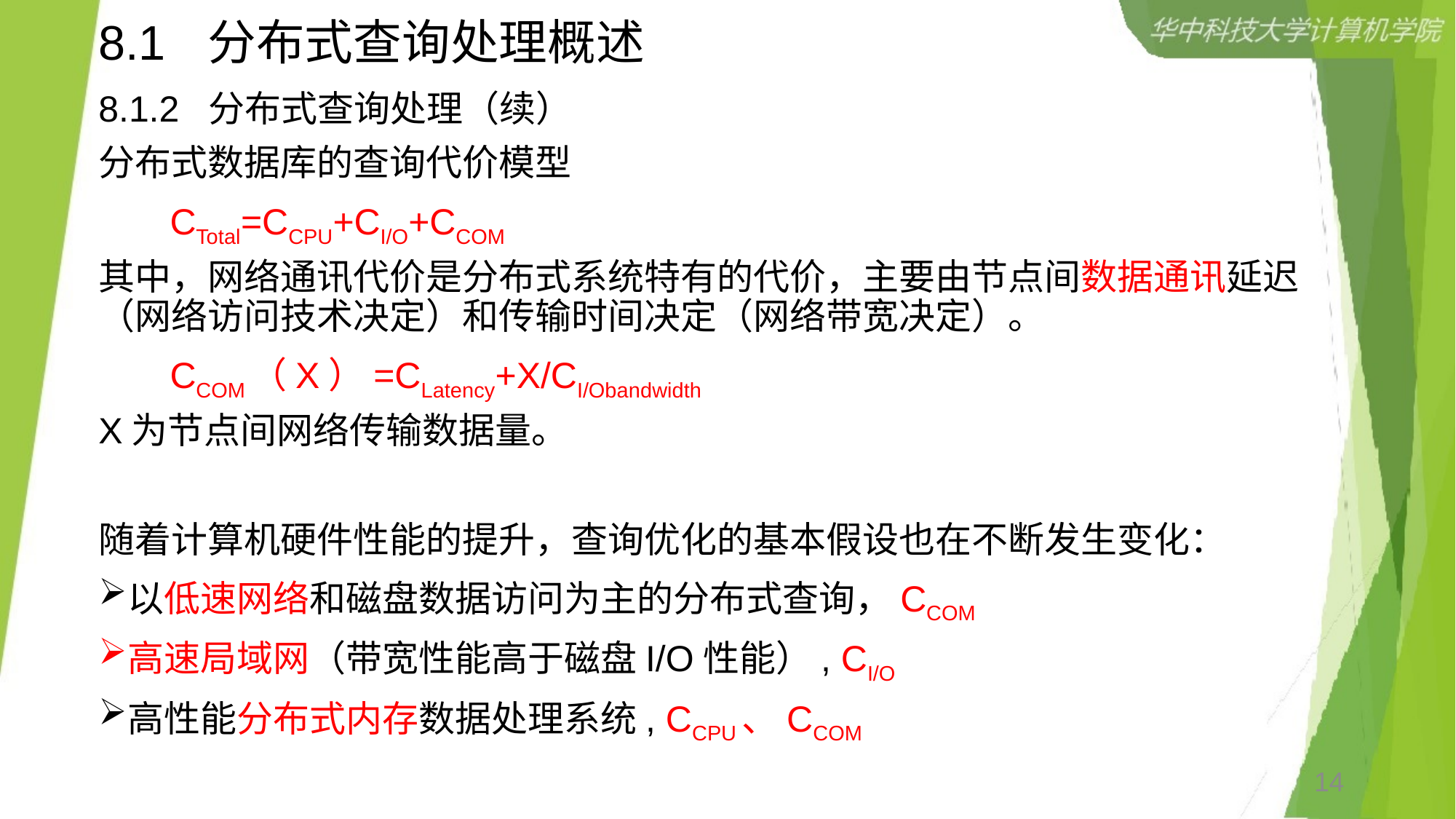

# 8.1	分布式查询处理概述
8.1.2  分布式查询处理（续）
分布式数据库的查询代价模型
       CTotal=CCPU+CI/O+CCOM
其中，网络通讯代价是分布式系统特有的代价，主要由节点间数据通讯延迟（网络访问技术决定）和传输时间决定（网络带宽决定）。
       CCOM（X）=CLatency+X/CI/Obandwidth
X为节点间网络传输数据量。

随着计算机硬件性能的提升，查询优化的基本假设也在不断发生变化：
以低速网络和磁盘数据访问为主的分布式查询，CCOM
高速局域网（带宽性能高于磁盘I/O性能）, CI/O
高性能分布式内存数据处理系统, CCPU、CCOM
14